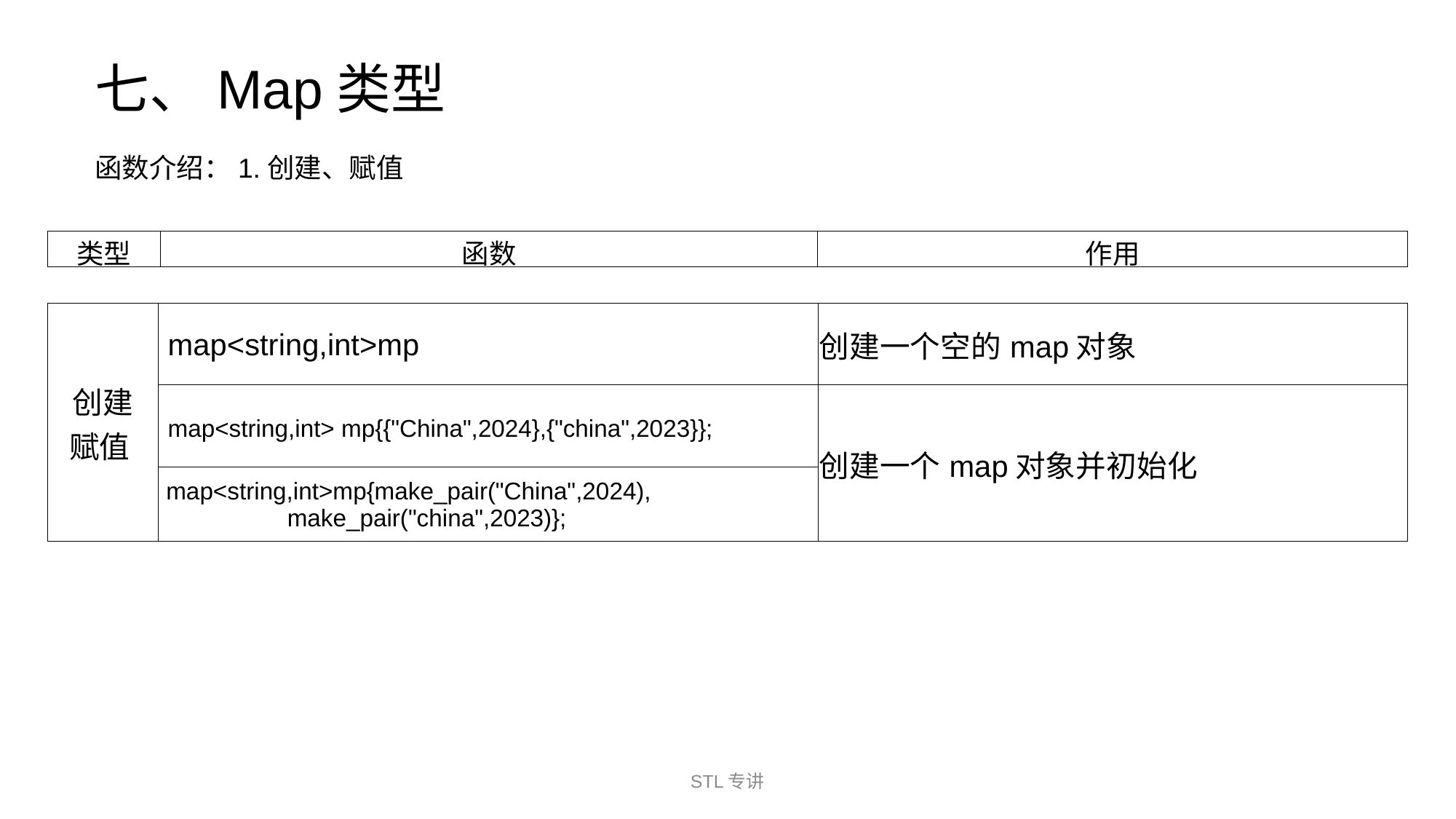

七、Map类型
函数介绍：1.创建、赋值
| 类型 | 函数 | 作用 |
| --- | --- | --- |
| 创建 赋值 | map<string,int>mp | 创建一个空的map对象 |
| --- | --- | --- |
|  | map<string,int> mp{{"China",2024},{"china",2023}}; | 创建一个map对象并初始化 |
|  | map<string,int>mp{make\_pair("China",2024), make\_pair("china",2023)}; |  |

STL专讲
36